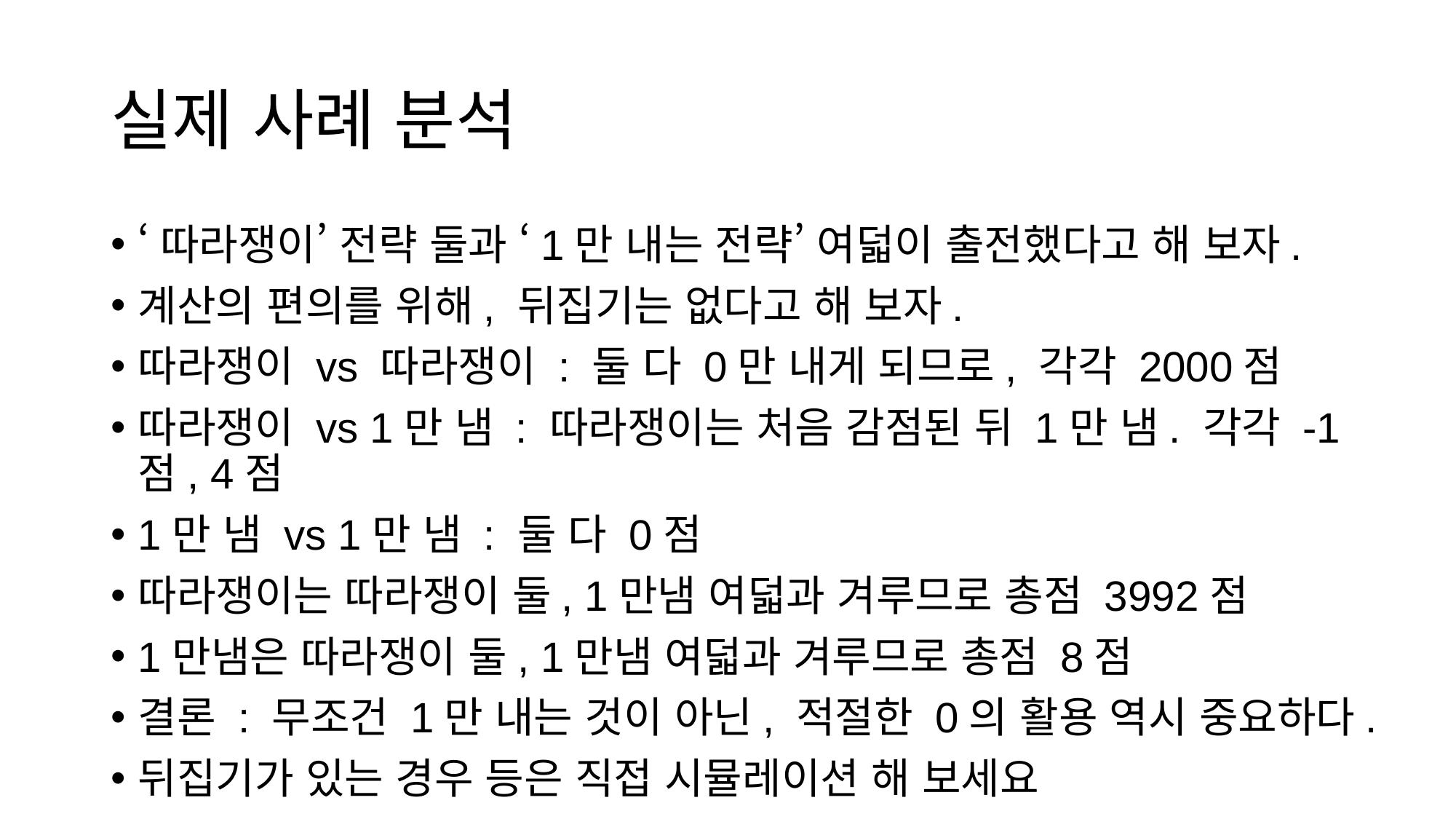

# 실제 사례 분석
‘따라쟁이’ 전략 둘과 ‘1만 내는 전략’ 여덟이 출전했다고 해 보자.
계산의 편의를 위해, 뒤집기는 없다고 해 보자.
따라쟁이 vs 따라쟁이 : 둘 다 0만 내게 되므로, 각각 2000점
따라쟁이 vs 1만 냄 : 따라쟁이는 처음 감점된 뒤 1만 냄. 각각 -1점, 4점
1만 냄 vs 1만 냄 : 둘 다 0점
따라쟁이는 따라쟁이 둘, 1만냄 여덟과 겨루므로 총점 3992점
1만냄은 따라쟁이 둘, 1만냄 여덟과 겨루므로 총점 8점
결론 : 무조건 1만 내는 것이 아닌, 적절한 0의 활용 역시 중요하다.
뒤집기가 있는 경우 등은 직접 시뮬레이션 해 보세요